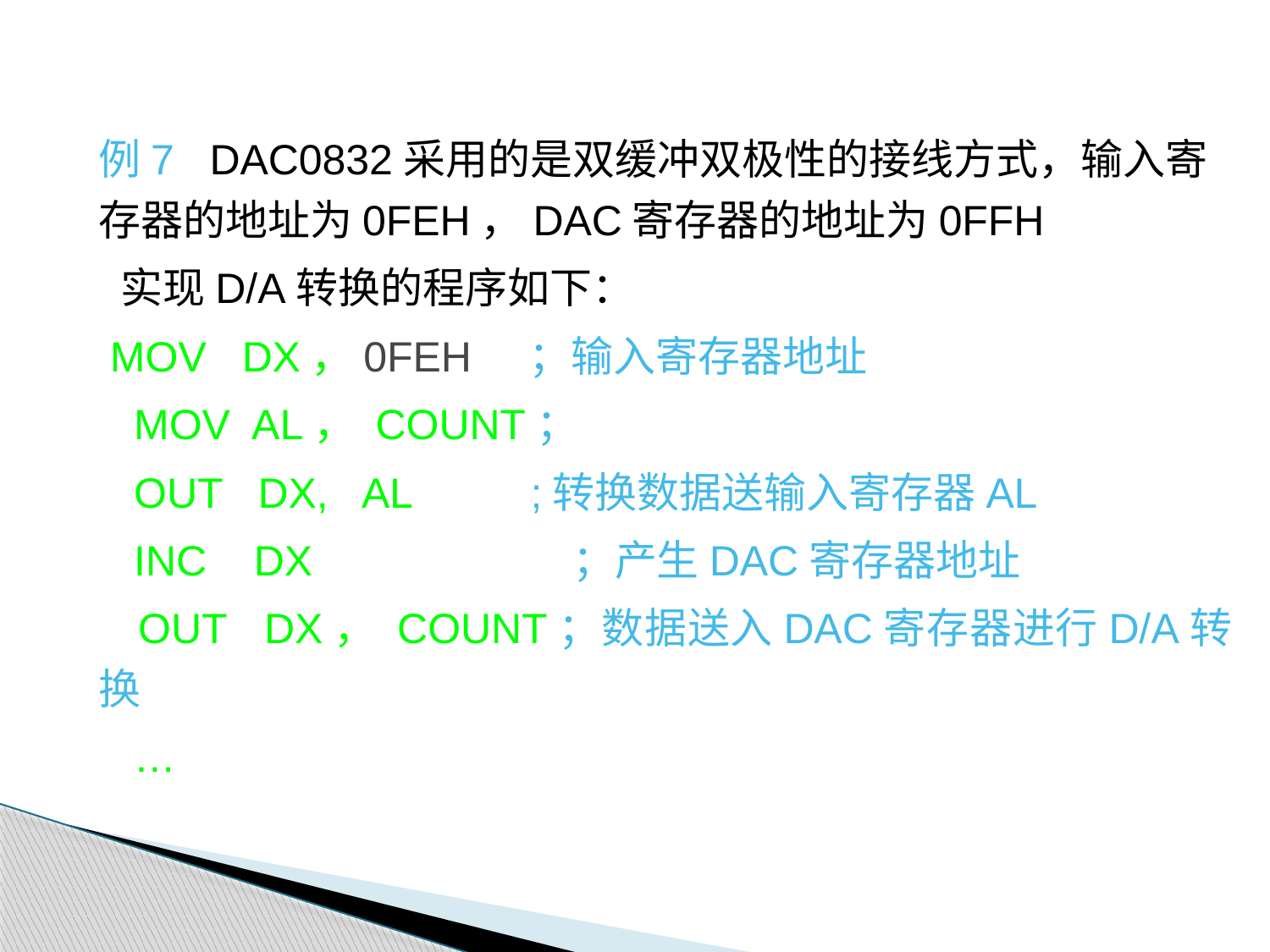

例7   DAC0832采用的是双缓冲双极性的接线方式，输入寄存器的地址为0FEH，DAC寄存器的地址为0FFH
     实现D/A转换的程序如下：
  	 MOV   DX，0FEH    ；输入寄存器地址
      MOV  AL， COUNT；
      OUT   DX,   AL          ;转换数据送输入寄存器AL
      INC    DX		       ；产生DAC寄存器地址
      OUT   DX， COUNT；数据送入DAC寄存器进行D/A转换
      …